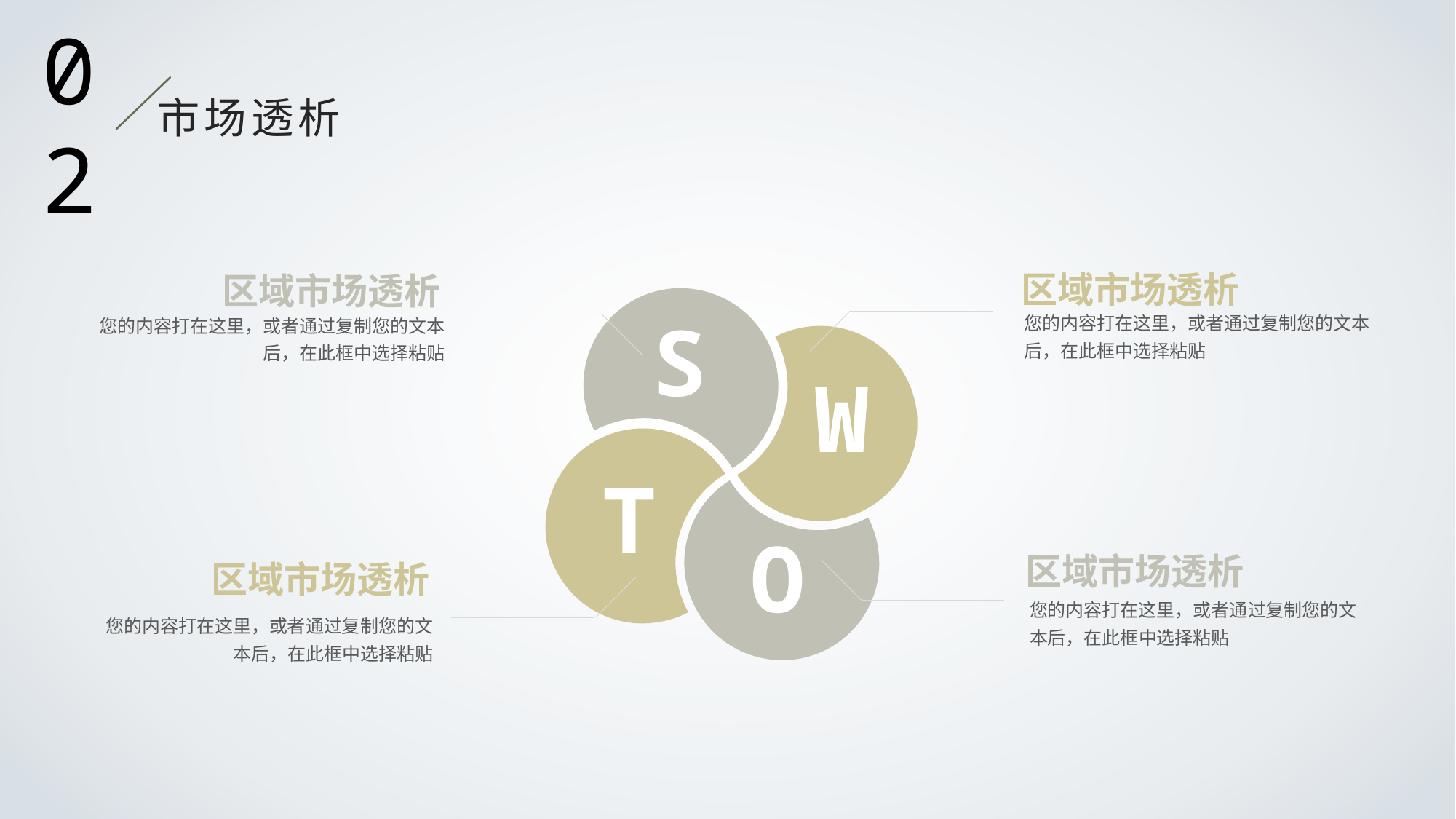

02
市场透析
区域市场透析
区域市场透析

S
您的内容打在这里，或者通过复制您的文本后，在此框中选择粘贴
您的内容打在这里，或者通过复制您的文本后，在此框中选择粘贴

W

T

O
区域市场透析
区域市场透析
您的内容打在这里，或者通过复制您的文本后，在此框中选择粘贴
您的内容打在这里，或者通过复制您的文本后，在此框中选择粘贴